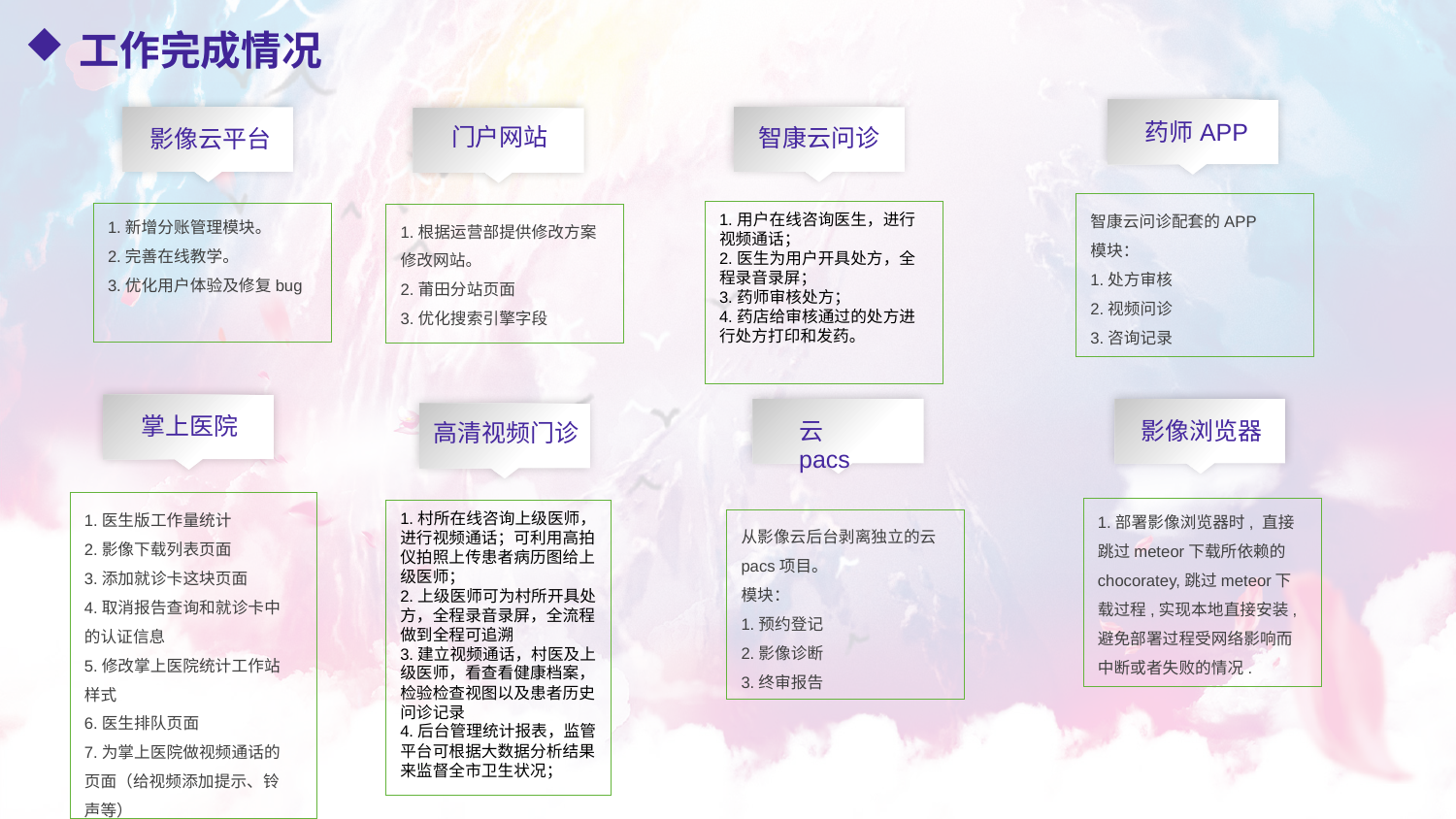

工作完成情况

药师APP

智康云问诊

影像云平台

门户网站

智康云问诊配套的APP
模块：
1.处方审核
2.视频问诊
3.咨询记录
1.新增分账管理模块。
2.完善在线教学。
3.优化用户体验及修复bug

1.用户在线咨询医生，进行视频通话；
2.医生为用户开具处方，全程录音录屏；
3.药师审核处方；
4.药店给审核通过的处方进行处方打印和发药。

1.根据运营部提供修改方案修改网站。
2.莆田分站页面
3.优化搜索引擎字段

掌上医院

影像浏览器

云pacs

高清视频门诊

1.医生版工作量统计
2.影像下载列表页面
3.添加就诊卡这块页面
4.取消报告查询和就诊卡中的认证信息
5.修改掌上医院统计工作站样式
6.医生排队页面
7.为掌上医院做视频通话的页面（给视频添加提示、铃声等）
1.部署影像浏览器时, 直接跳过meteor下载所依赖的chocoratey,跳过meteor下载过程,实现本地直接安装,避免部署过程受网络影响而中断或者失败的情况.

1.村所在线咨询上级医师，进行视频通话；可利用高拍仪拍照上传患者病历图给上级医师；
2.上级医师可为村所开具处方，全程录音录屏，全流程做到全程可追溯
3.建立视频通话，村医及上级医师，看查看健康档案，检验检查视图以及患者历史问诊记录
4.后台管理统计报表，监管平台可根据大数据分析结果来监督全市卫生状况；

从影像云后台剥离独立的云pacs项目。
模块：
1.预约登记
2.影像诊断
3.终审报告